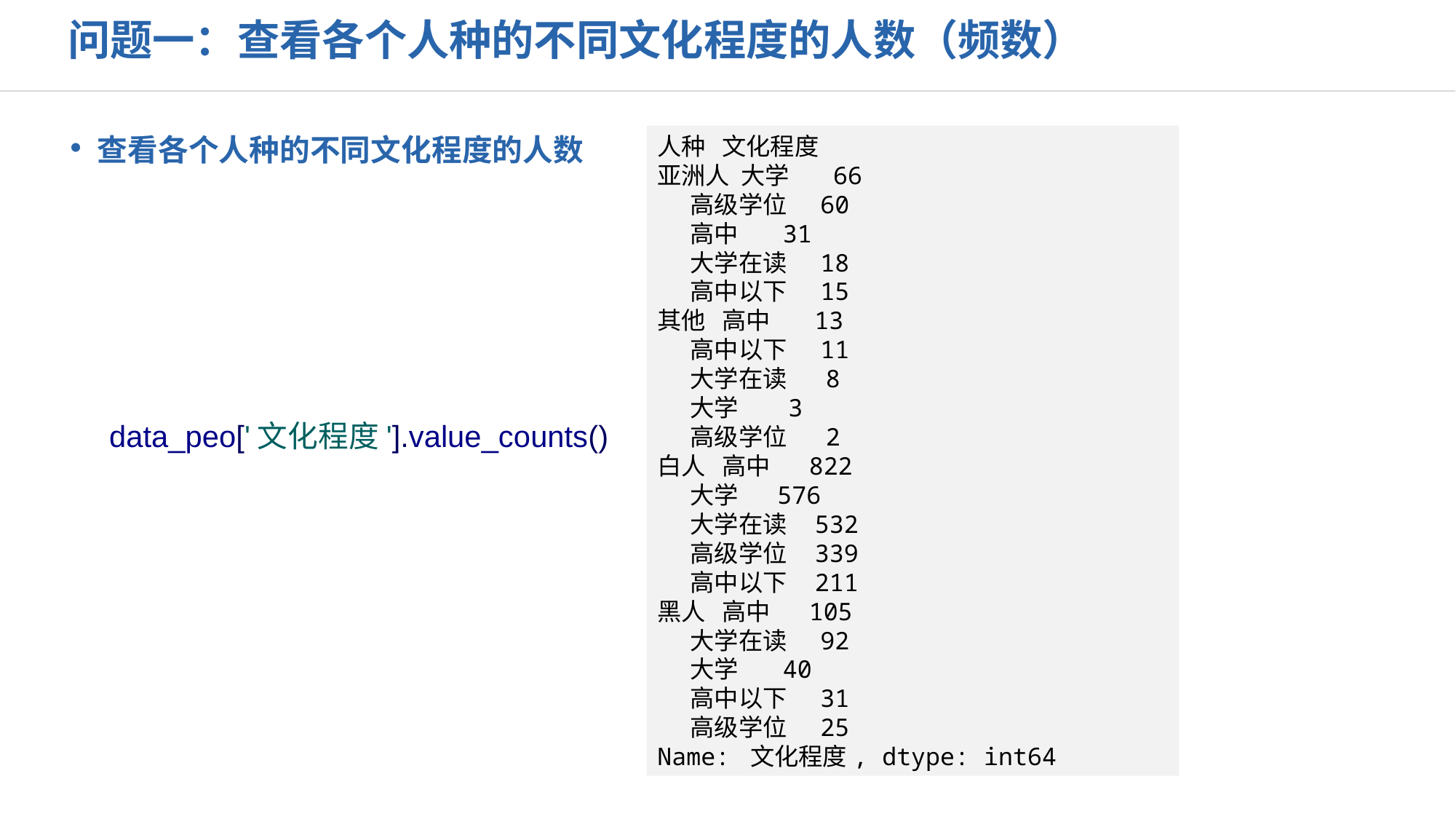

问题一：查看各个人种的不同文化程度的人数（频数）
查看各个人种的不同文化程度的人数

人种   文化程度
亚洲人  大学       66
     高级学位     60
     高中       31
     大学在读     18
     高中以下     15
其他   高中       13
     高中以下     11
     大学在读      8
     大学        3
     高级学位      2
白人   高中      822
     大学      576
     大学在读    532
     高级学位    339
     高中以下    211
黑人   高中      105
     大学在读     92
     大学       40
     高中以下     31
     高级学位     25
Name: 文化程度, dtype: int64
data_peo['文化程度'].value_counts()